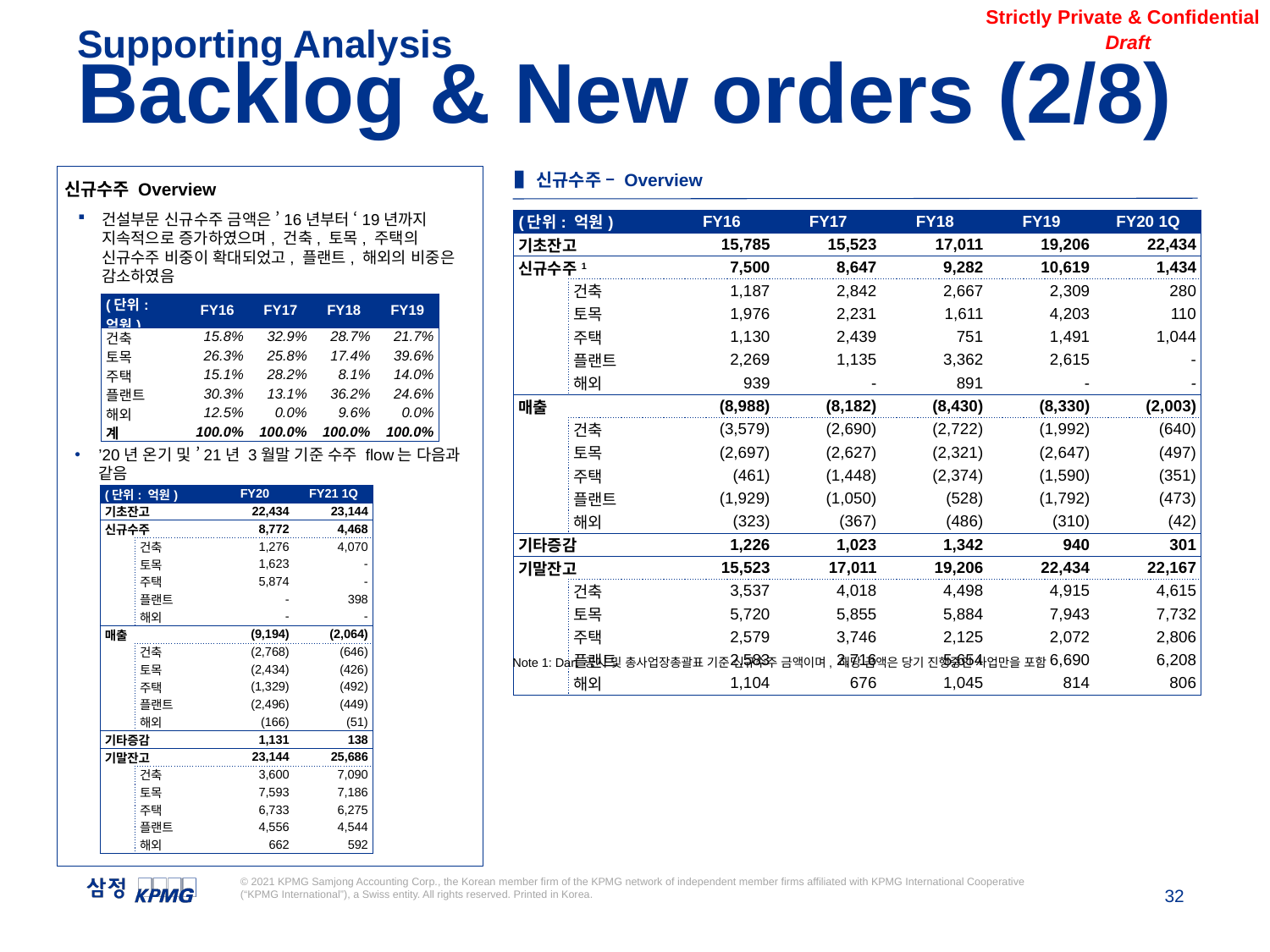

Supporting Analysis
Backlog & New orders (2/8)
▌신규수주 – Overview

신규수주 Overview
건설부문 신규수주 금액은 ’16년부터 ‘19년까지 지속적으로 증가하였으며, 건축, 토목, 주택의 신규수주 비중이 확대되었고, 플랜트, 해외의 비중은 감소하였음

’20년 온기 및 ’21년 3월말 기준 수주 flow는 다음과 같음

| (단위: 억원) |  | FY16 | FY17 | FY18 | FY19 | FY20 1Q |
| --- | --- | --- | --- | --- | --- | --- |
| 기초잔고 |  | 15,785 | 15,523 | 17,011 | 19,206 | 22,434 |
| 신규수주1 |  | 7,500 | 8,647 | 9,282 | 10,619 | 1,434 |
|  | 건축 | 1,187 | 2,842 | 2,667 | 2,309 | 280 |
|  | 토목 | 1,976 | 2,231 | 1,611 | 4,203 | 110 |
|  | 주택 | 1,130 | 2,439 | 751 | 1,491 | 1,044 |
|  | 플랜트 | 2,269 | 1,135 | 3,362 | 2,615 | - |
|  | 해외 | 939 | - | 891 | - | - |
| 매출 |  | (8,988) | (8,182) | (8,430) | (8,330) | (2,003) |
|  | 건축 | (3,579) | (2,690) | (2,722) | (1,992) | (640) |
|  | 토목 | (2,697) | (2,627) | (2,321) | (2,647) | (497) |
|  | 주택 | (461) | (1,448) | (2,374) | (1,590) | (351) |
|  | 플랜트 | (1,929) | (1,050) | (528) | (1,792) | (473) |
|  | 해외 | (323) | (367) | (486) | (310) | (42) |
| 기타증감 |  | 1,226 | 1,023 | 1,342 | 940 | 301 |
| 기말잔고 |  | 15,523 | 17,011 | 19,206 | 22,434 | 22,167 |
|  | 건축 | 3,537 | 4,018 | 4,498 | 4,915 | 4,615 |
|  | 토목 | 5,720 | 5,855 | 5,884 | 7,943 | 7,732 |
|  | 주택 | 2,579 | 3,746 | 2,125 | 2,072 | 2,806 |
|  | 플랜트 | 2,583 | 2,716 | 5,654 | 6,690 | 6,208 |
|  | 해외 | 1,104 | 676 | 1,045 | 814 | 806 |
| (단위: 억원) | FY16 | FY17 | FY18 | FY19 |
| --- | --- | --- | --- | --- |
| 건축 | 15.8% | 32.9% | 28.7% | 21.7% |
| 토목 | 26.3% | 25.8% | 17.4% | 39.6% |
| 주택 | 15.1% | 28.2% | 8.1% | 14.0% |
| 플랜트 | 30.3% | 13.1% | 36.2% | 24.6% |
| 해외 | 12.5% | 0.0% | 9.6% | 0.0% |
| 계 | 100.0% | 100.0% | 100.0% | 100.0% |
| (단위: 억원) |  | FY20 | FY21 1Q |
| --- | --- | --- | --- |
| 기초잔고 |  | 22,434 | 23,144 |
| 신규수주 |  | 8,772 | 4,468 |
|  | 건축 | 1,276 | 4,070 |
|  | 토목 | 1,623 | - |
|  | 주택 | 5,874 | - |
|  | 플랜트 | - | 398 |
|  | 해외 | - | - |
| 매출 |  | (9,194) | (2,064) |
|  | 건축 | (2,768) | (646) |
|  | 토목 | (2,434) | (426) |
|  | 주택 | (1,329) | (492) |
|  | 플랜트 | (2,496) | (449) |
|  | 해외 | (166) | (51) |
| 기타증감 |  | 1,131 | 138 |
| 기말잔고 |  | 23,144 | 25,686 |
|  | 건축 | 3,600 | 7,090 |
|  | 토목 | 7,593 | 7,186 |
|  | 주택 | 6,733 | 6,275 |
|  | 플랜트 | 4,556 | 4,544 |
|  | 해외 | 662 | 592 |
Note 1: Dart 공시 및 총사업장총괄표 기준 신규수주 금액이며, 해당 금액은 당기 진행중인 사업만을 포함